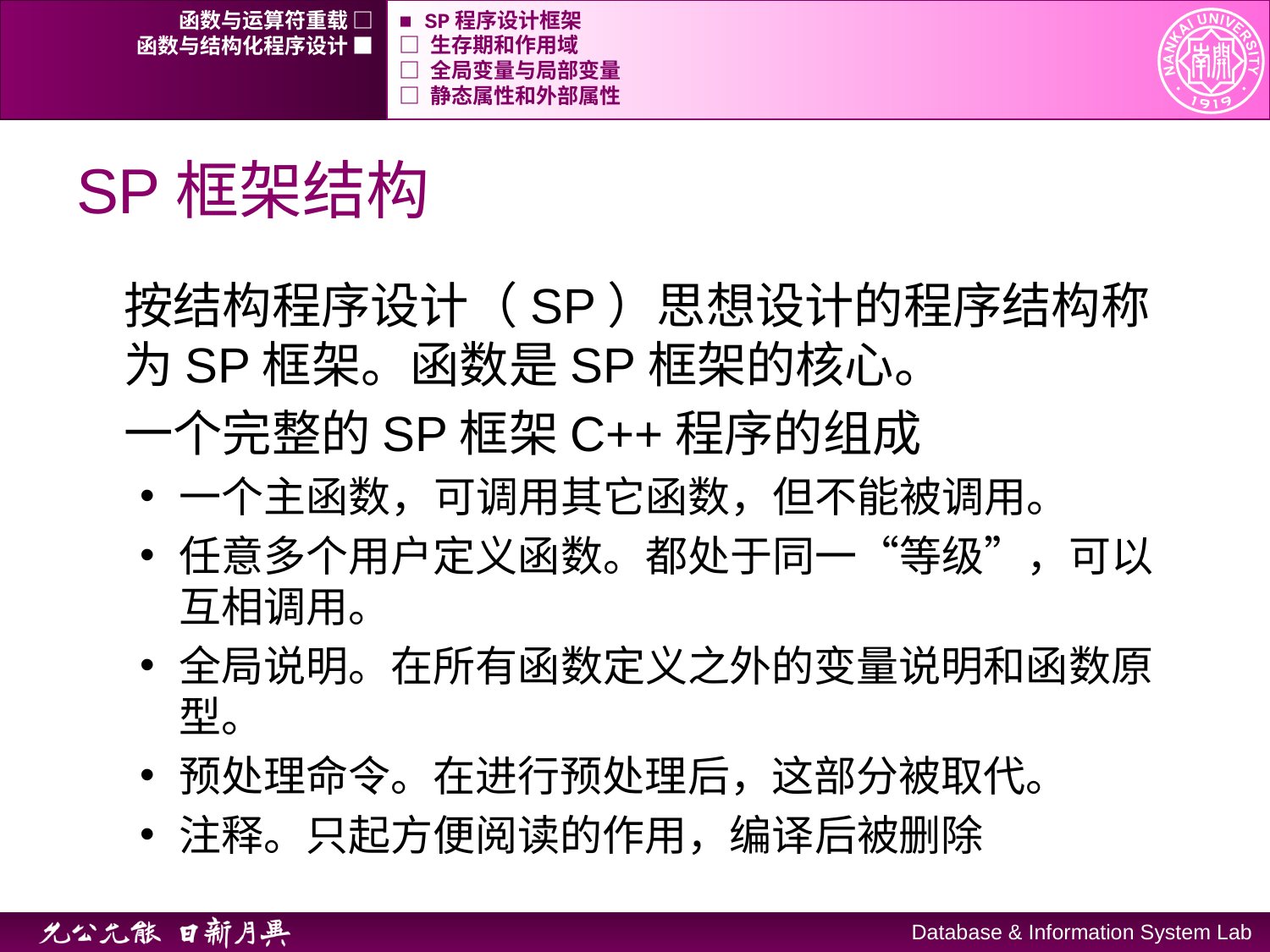

函数与运算符重载 □
■ SP程序设计框架
函数与结构化程序设计 ■
□ 生存期和作用域

□ 全局变量与局部变量

□ 静态属性和外部属性
# SP框架结构
按结构程序设计（SP）思想设计的程序结构称为SP框架。函数是SP框架的核心。
一个完整的SP框架C++程序的组成
一个主函数，可调用其它函数，但不能被调用。
任意多个用户定义函数。都处于同一“等级”，可以互相调用。
全局说明。在所有函数定义之外的变量说明和函数原型。
预处理命令。在进行预处理后，这部分被取代。
注释。只起方便阅读的作用，编译后被删除